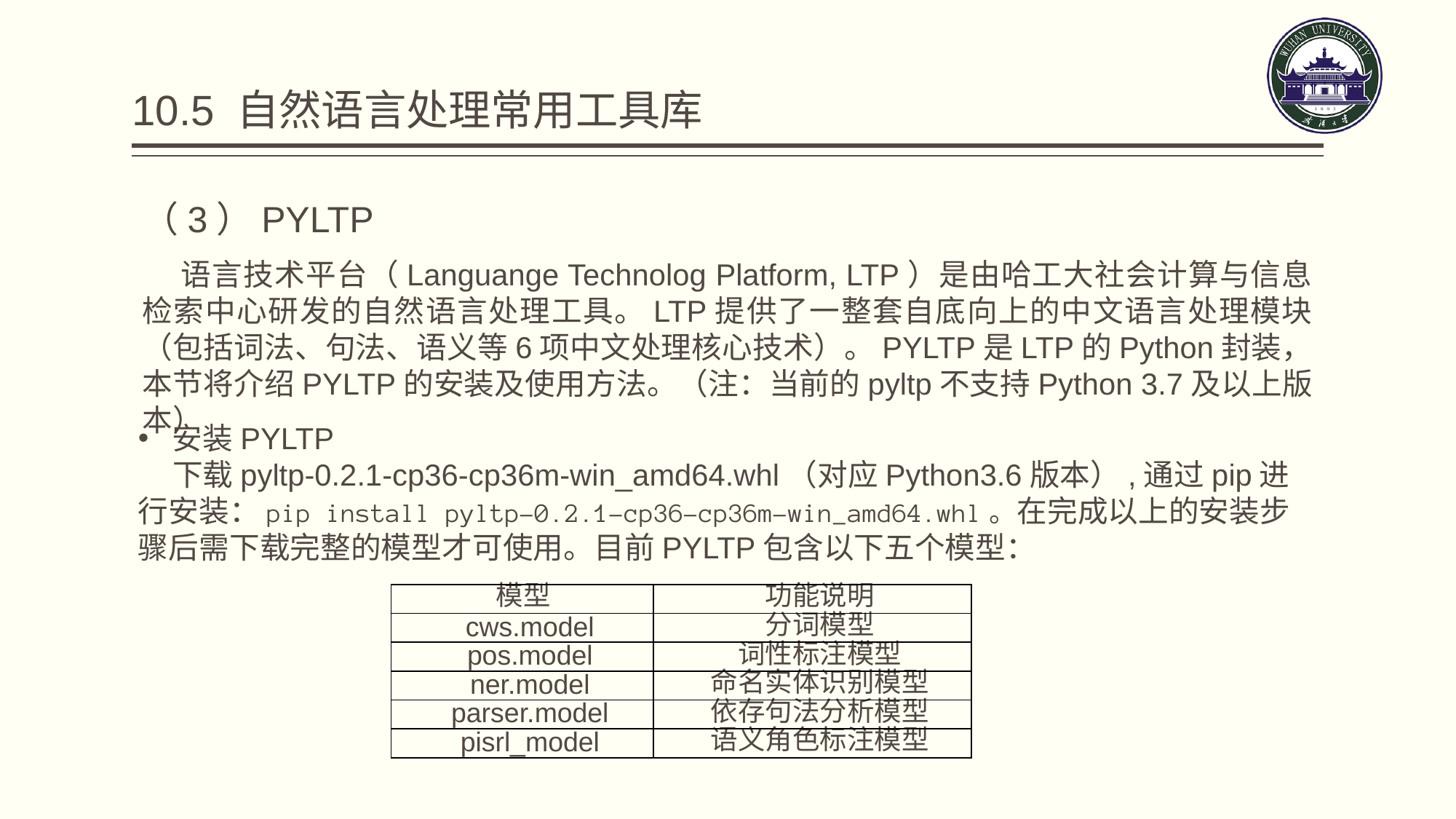

# 10.5 自然语言处理常用工具库
（3）PYLTP
    语言技术平台（Languange Technolog Platform, LTP）是由哈工大社会计算与信息检索中心研发的自然语言处理工具。LTP提供了一整套自底向上的中文语言处理模块（包括词法、句法、语义等6项中文处理核心技术）。PYLTP是LTP的Python封装，本节将介绍PYLTP的安装及使用方法。（注：当前的pyltp不支持Python 3.7及以上版本）

安装PYLTP
    下载pyltp-0.2.1-cp36-cp36m-win_amd64.whl（对应Python3.6版本）,通过pip进行安装：pip install pyltp-0.2.1-cp36-cp36m-win_amd64.whl。在完成以上的安装步骤后需下载完整的模型才可使用。目前PYLTP包含以下五个模型：
| 模型 | 功能说明 |
| --- | --- |
| cws.model | 分词模型 |
| pos.model | 词性标注模型 |
| ner.model | 命名实体识别模型 |
| parser.model | 依存句法分析模型 |
| pisrl\_model | 语义角色标注模型 |